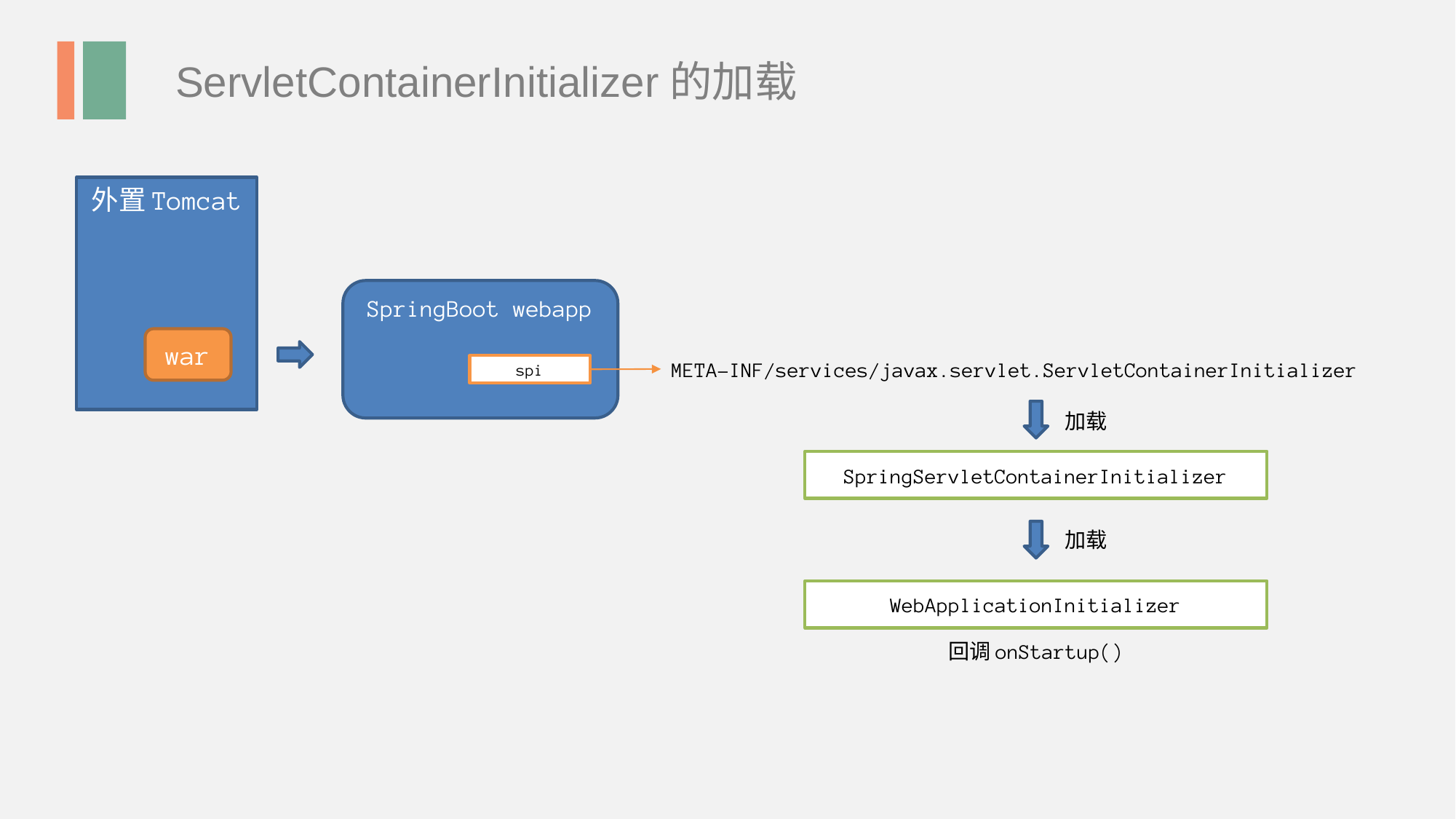

ServletContainerInitializer的加载
外置Tomcat
SpringBoot webapp
war

META-INF/services/javax.servlet.ServletContainerInitializer
spi

加载
SpringServletContainerInitializer
加载

WebApplicationInitializer
回调onStartup()